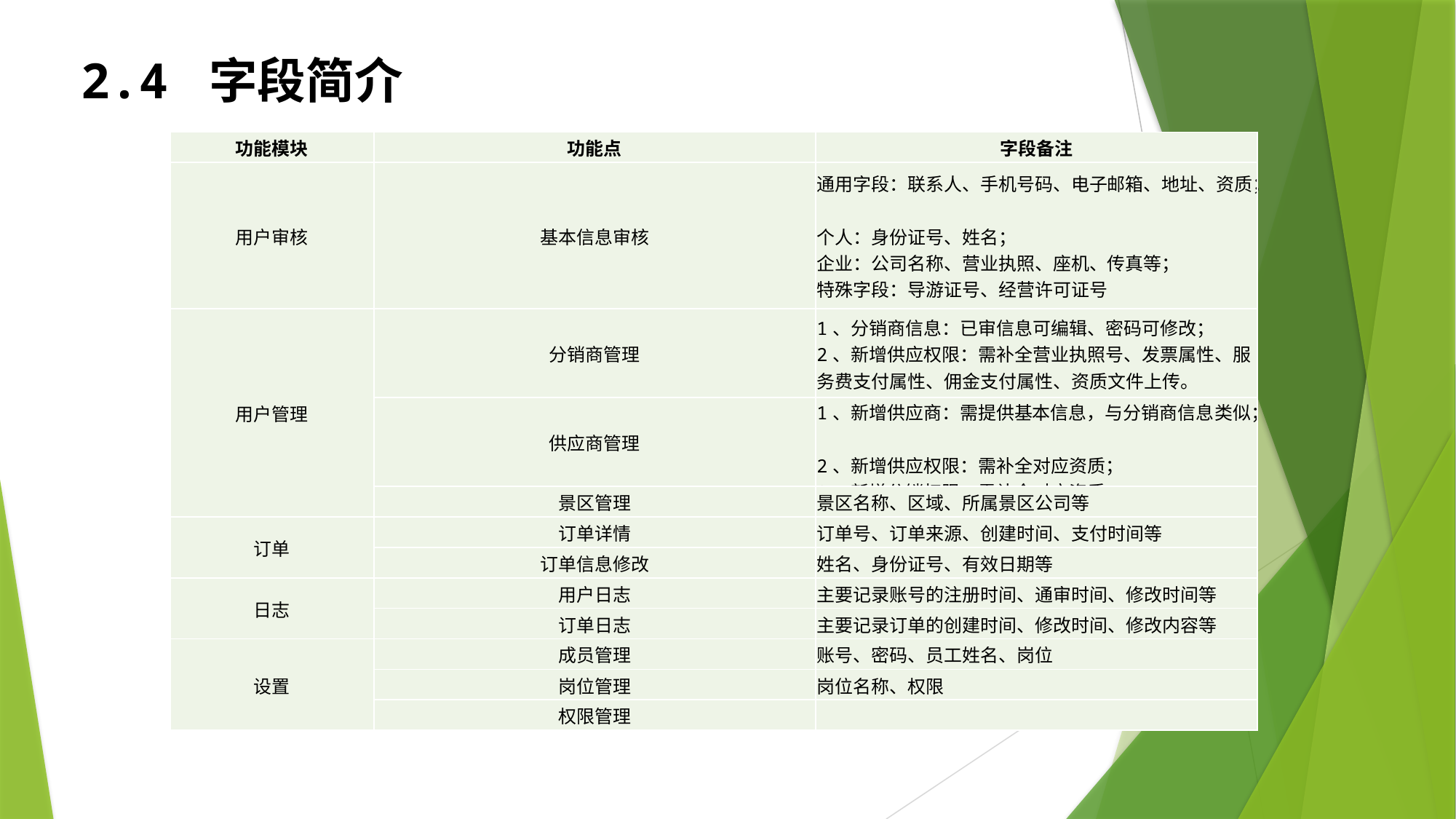

2.4 字段简介
| 功能模块 | 功能点 | 字段备注 |
| --- | --- | --- |
| 用户审核 | 基本信息审核 | 通用字段：联系人、手机号码、电子邮箱、地址、资质； 个人：身份证号、姓名； 企业：公司名称、营业执照、座机、传真等； 特殊字段：导游证号、经营许可证号 |
| 用户管理 | 分销商管理 | 1、分销商信息：已审信息可编辑、密码可修改； 2、新增供应权限：需补全营业执照号、发票属性、服务费支付属性、佣金支付属性、资质文件上传。 |
|  | 供应商管理 | 1、新增供应商：需提供基本信息，与分销商信息类似； 2、新增供应权限：需补全对应资质； 3、新增分销权限：需补全对应资质。 |
|  | 景区管理 | 景区名称、区域、所属景区公司等 |
| 订单 | 订单详情 | 订单号、订单来源、创建时间、支付时间等 |
|  | 订单信息修改 | 姓名、身份证号、有效日期等 |
| 日志 | 用户日志 | 主要记录账号的注册时间、通审时间、修改时间等 |
|  | 订单日志 | 主要记录订单的创建时间、修改时间、修改内容等 |
| 设置 | 成员管理 | 账号、密码、员工姓名、岗位 |
|  | 岗位管理 | 岗位名称、权限 |
|  | 权限管理 |  |